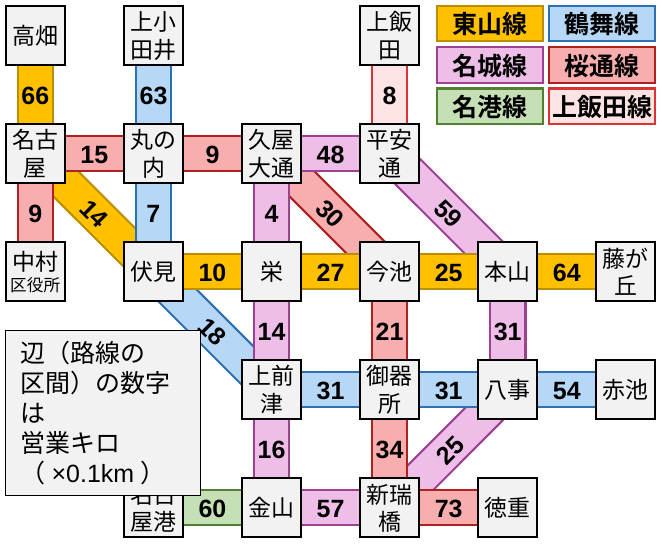

高畑
上小
田井
上飯
田
東山線
鶴舞線
名城線
桜通線
66
63
8
名港線
上飯田線
名古
屋
丸の
内
久屋
大通
平安
通
15
9
48
9
7
4
14
30
59
中村
区役所
伏見
栄
今池
本山
藤が
丘
10
27
25
64
14
21
31
18
辺（路線の
区間）の数字は
営業キロ
（×0.1km）
上前
津
御器
所
八事
赤池
31
31
54
16
34
25
名古
屋港
金山
新瑞
橋
徳重
60
57
73